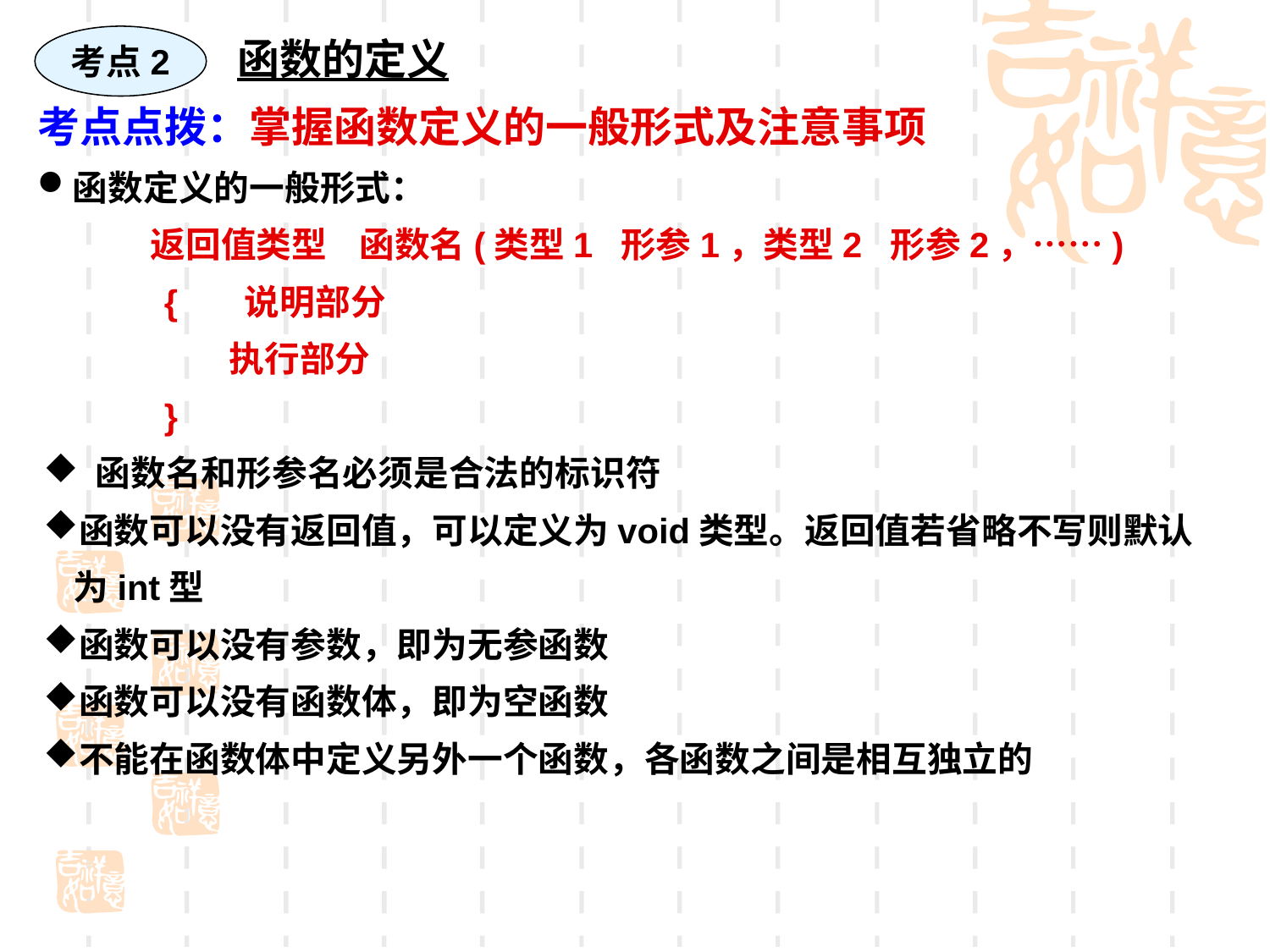

考点2
函数的定义
考点点拨：掌握函数定义的一般形式及注意事项
函数定义的一般形式：
             返回值类型    函数名(类型1  形参1，类型2  形参2，……)
             {      说明部分
	       执行部分
             }
 函数名和形参名必须是合法的标识符
函数可以没有返回值，可以定义为void类型。返回值若省略不写则默认为int型
函数可以没有参数，即为无参函数
函数可以没有函数体，即为空函数
不能在函数体中定义另外一个函数，各函数之间是相互独立的